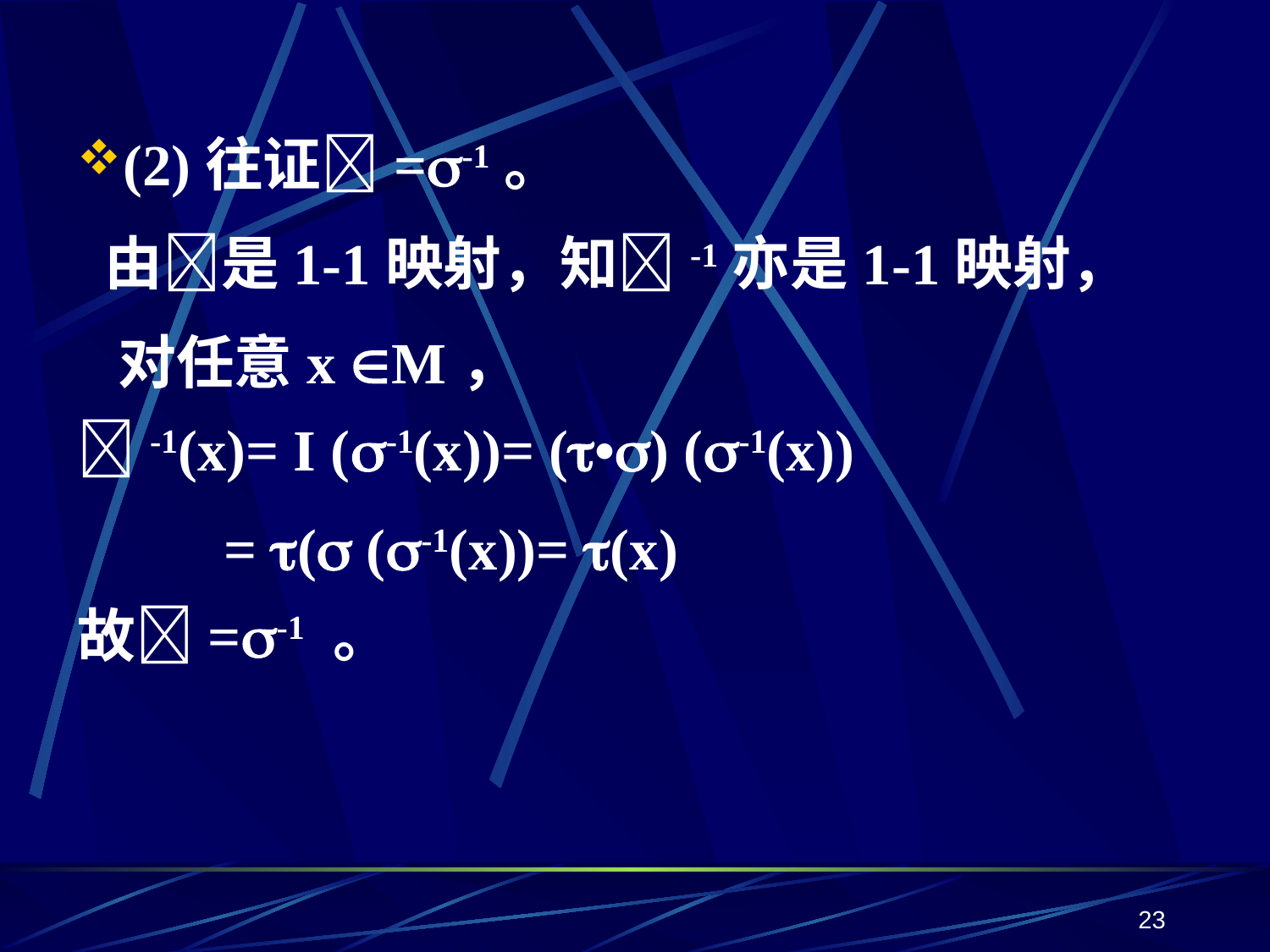

(2)往证τ=σ-1。
 由σ是1-1映射，知σ-1亦是1-1映射，
  对任意x ∈M，
σ-1(x)= I (σ-1(x))= (τ•σ) (σ-1(x))
          = τ(σ (σ-1(x))= τ(x)
故τ=σ-1 。

23